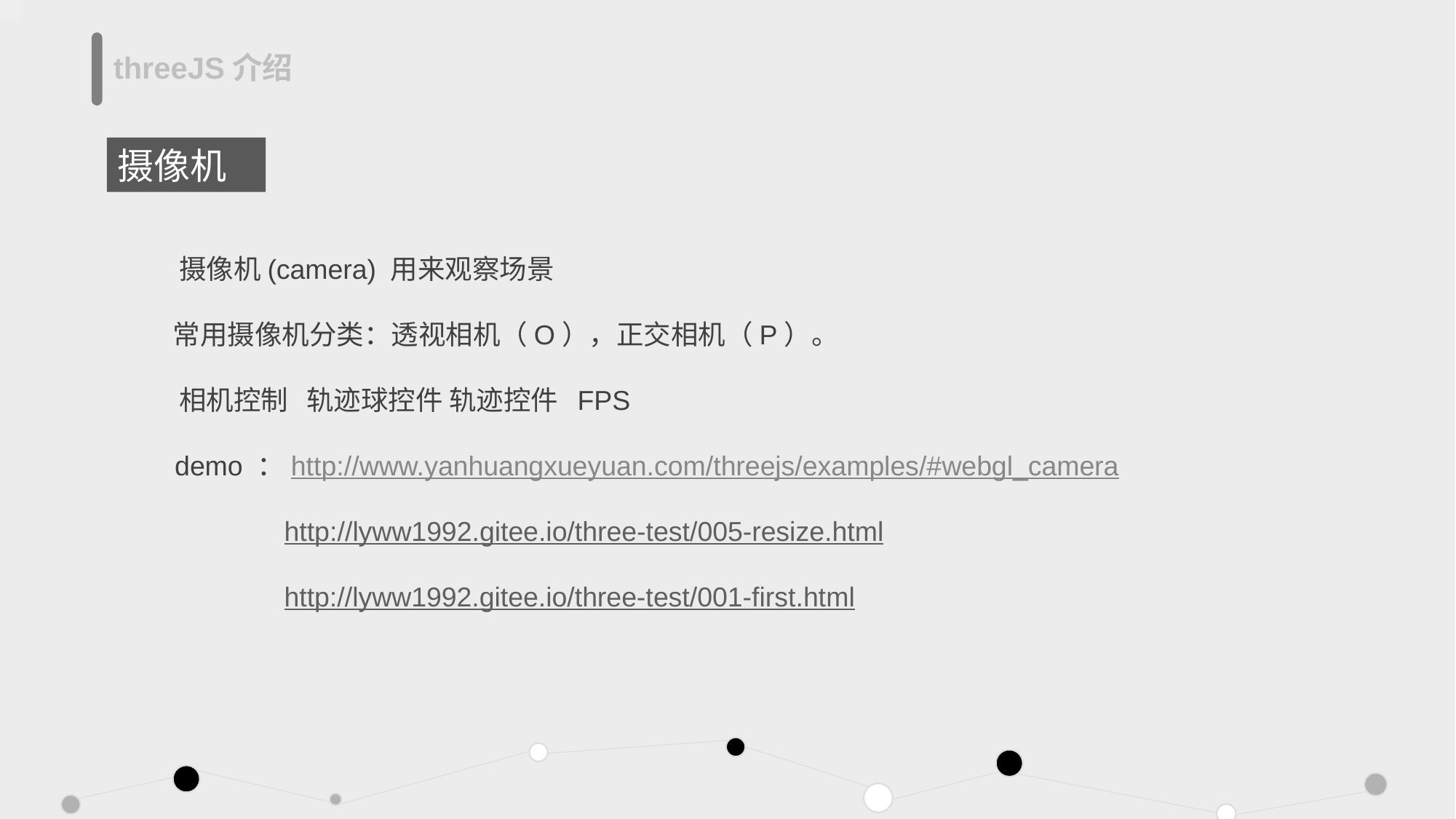

threeJS介绍

摄像机

       摄像机(camera) 用来观察场景

      常用摄像机分类：透视相机（O），正交相机（P）。

       相机控制   轨迹球控件 轨迹控件  FPS
      demo ：http://www.yanhuangxueyuan.com/threejs/examples/#webgl_camera

	      http://lyww1992.gitee.io/three-test/005-resize.html

	      http://lyww1992.gitee.io/three-test/001-first.html